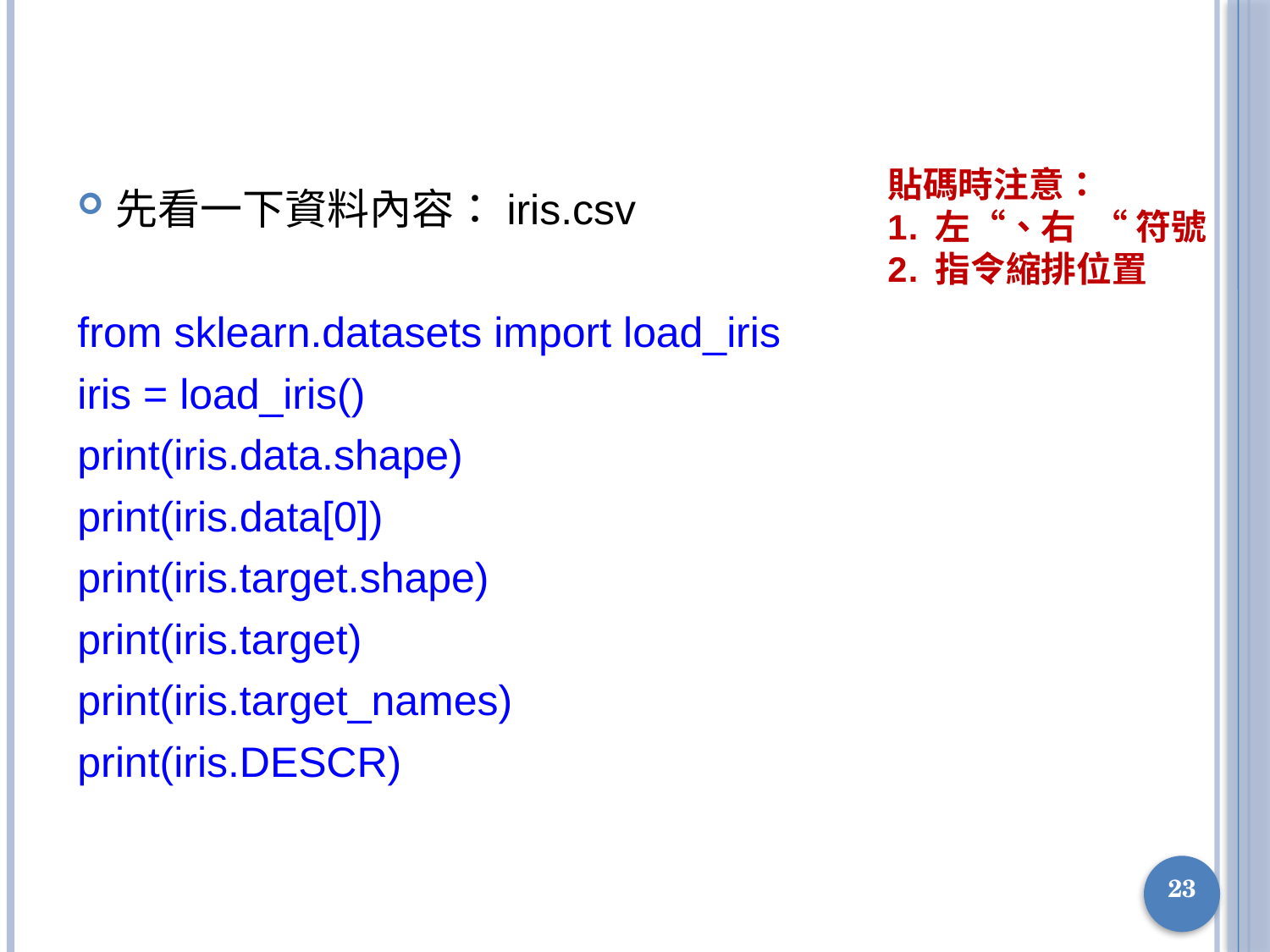

#
貼碼時注意：
左“、右  “ 符號
指令縮排位置
先看一下資料內容：iris.csv

from sklearn.datasets import load_iris
iris = load_iris()
print(iris.data.shape)
print(iris.data[0])
print(iris.target.shape)
print(iris.target)
print(iris.target_names)
print(iris.DESCR)

23